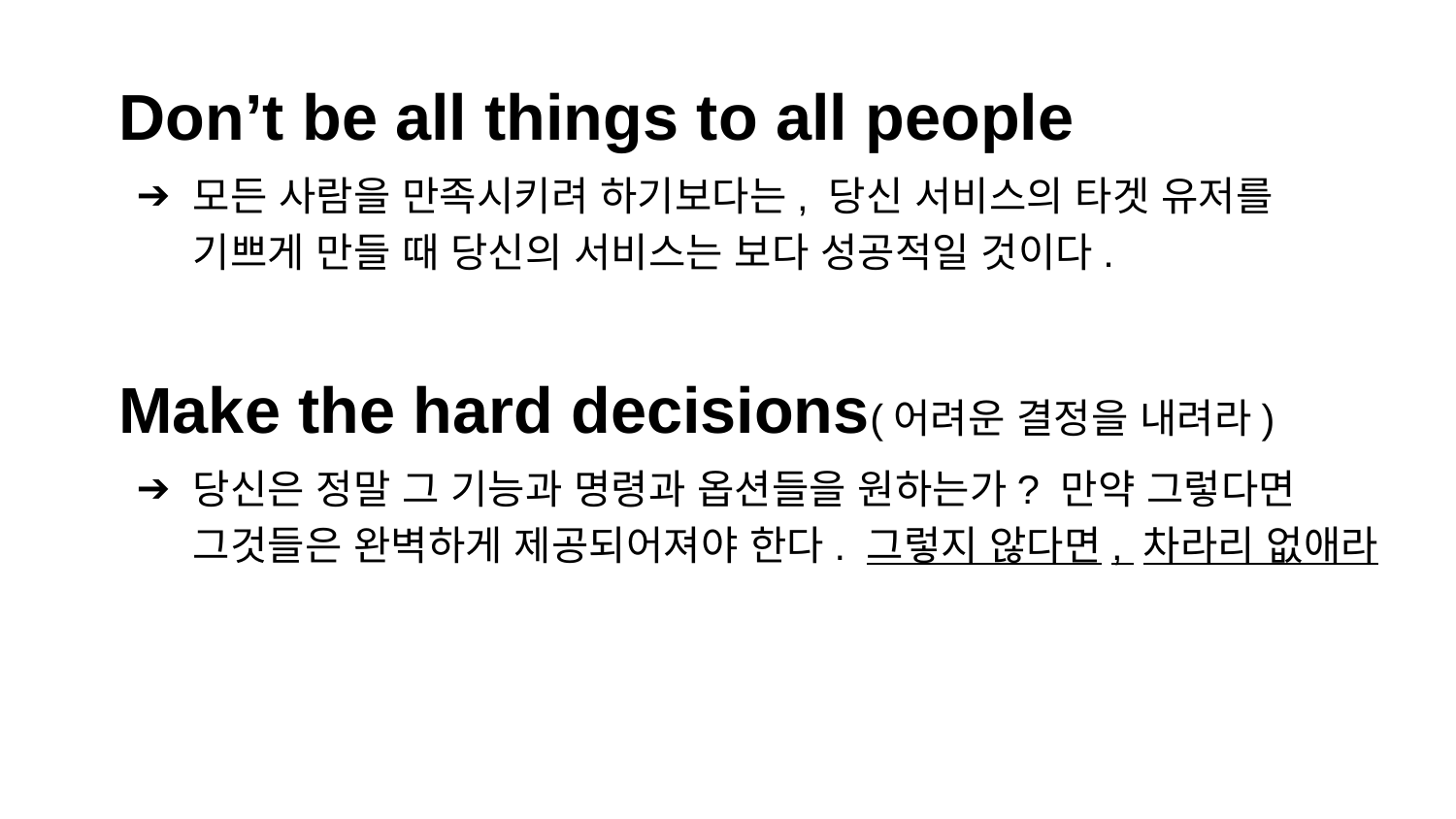

Don’t be all things to all people
모든 사람을 만족시키려 하기보다는, 당신 서비스의 타겟 유저를 기쁘게 만들 때 당신의 서비스는 보다 성공적일 것이다.

Make the hard decisions(어려운 결정을 내려라)
당신은 정말 그 기능과 명령과 옵션들을 원하는가? 만약 그렇다면 그것들은 완벽하게 제공되어져야 한다. 그렇지 않다면, 차라리 없애라